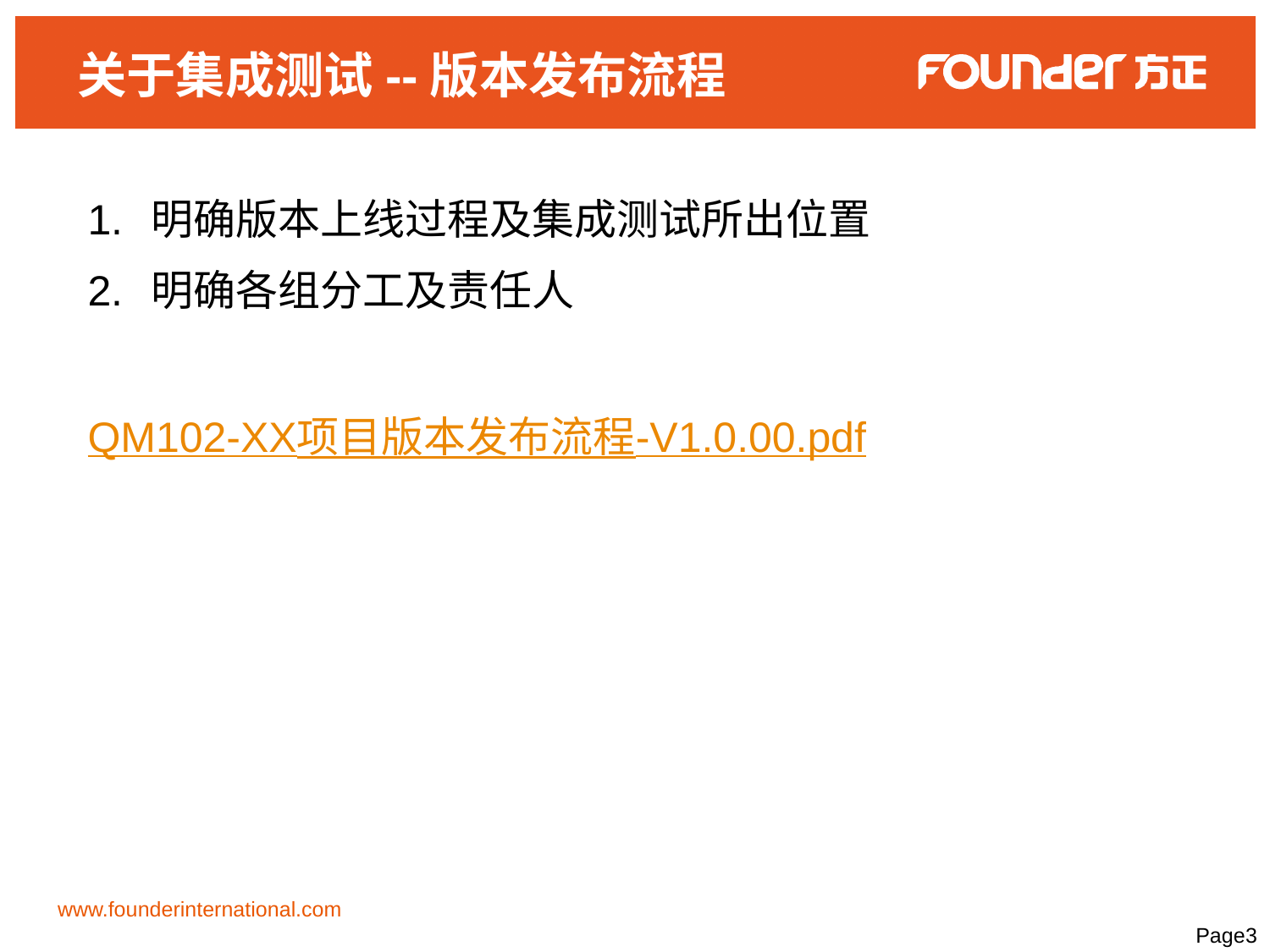

关于集成测试--版本发布流程
明确版本上线过程及集成测试所出位置
明确各组分工及责任人

QM102-XX项目版本发布流程-V1.0.00.pdf
www.founderinternational.com
Page3